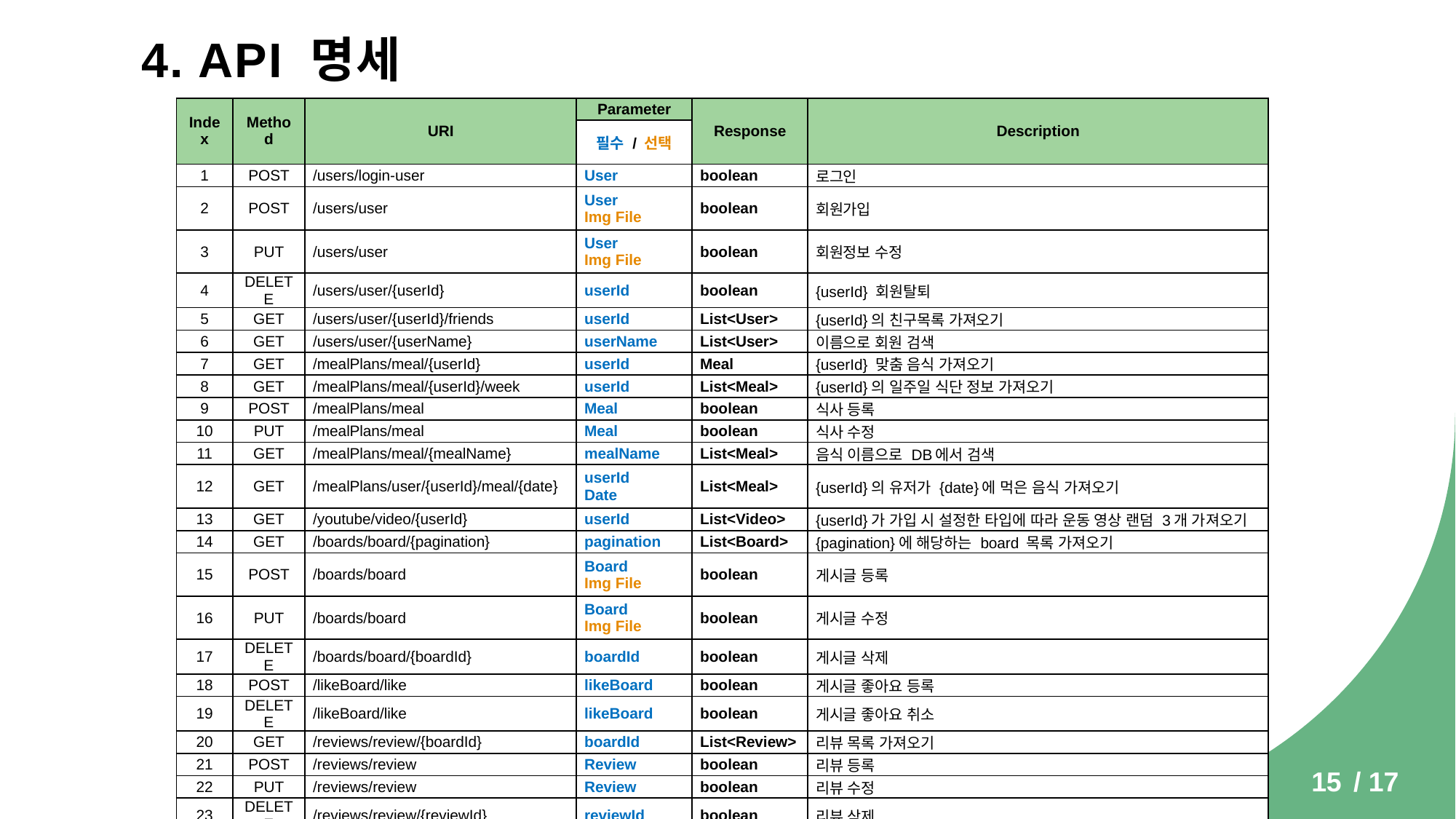

4. API 명세
| Index | Method | URI | Parameter | Response | Description |
| --- | --- | --- | --- | --- | --- |
|  |  |  | 필수 / 선택 |  |  |
| 1 | POST | /users/login-user | User | boolean | 로그인 |
| 2 | POST | /users/user | User Img File | boolean | 회원가입 |
| 3 | PUT | /users/user | User Img File | boolean | 회원정보 수정 |
| 4 | DELETE | /users/user/{userId} | userId | boolean | {userId} 회원탈퇴 |
| 5 | GET | /users/user/{userId}/friends | userId | List<User> | {userId}의 친구목록 가져오기 |
| 6 | GET | /users/user/{userName} | userName | List<User> | 이름으로 회원 검색 |
| 7 | GET | /mealPlans/meal/{userId} | userId | Meal | {userId} 맞춤 음식 가져오기 |
| 8 | GET | /mealPlans/meal/{userId}/week | userId | List<Meal> | {userId}의 일주일 식단 정보 가져오기 |
| 9 | POST | /mealPlans/meal | Meal | boolean | 식사 등록 |
| 10 | PUT | /mealPlans/meal | Meal | boolean | 식사 수정 |
| 11 | GET | /mealPlans/meal/{mealName} | mealName | List<Meal> | 음식 이름으로 DB에서 검색 |
| 12 | GET | /mealPlans/user/{userId}/meal/{date} | userId Date | List<Meal> | {userId}의 유저가 {date}에 먹은 음식 가져오기 |
| 13 | GET | /youtube/video/{userId} | userId | List<Video> | {userId}가 가입 시 설정한 타입에 따라 운동 영상 랜덤 3개 가져오기 |
| 14 | GET | /boards/board/{pagination} | pagination | List<Board> | {pagination}에 해당하는 board 목록 가져오기 |
| 15 | POST | /boards/board | Board Img File | boolean | 게시글 등록 |
| 16 | PUT | /boards/board | Board Img File | boolean | 게시글 수정 |
| 17 | DELETE | /boards/board/{boardId} | boardId | boolean | 게시글 삭제 |
| 18 | POST | /likeBoard/like | likeBoard | boolean | 게시글 좋아요 등록 |
| 19 | DELETE | /likeBoard/like | likeBoard | boolean | 게시글 좋아요 취소 |
| 20 | GET | /reviews/review/{boardId} | boardId | List<Review> | 리뷰 목록 가져오기 |
| 21 | POST | /reviews/review | Review | boolean | 리뷰 등록 |
| 22 | PUT | /reviews/review | Review | boolean | 리뷰 수정 |
| 23 | DELETE | /reviews/review/{reviewId} | reviewId | boolean | 리뷰 삭제 |
15